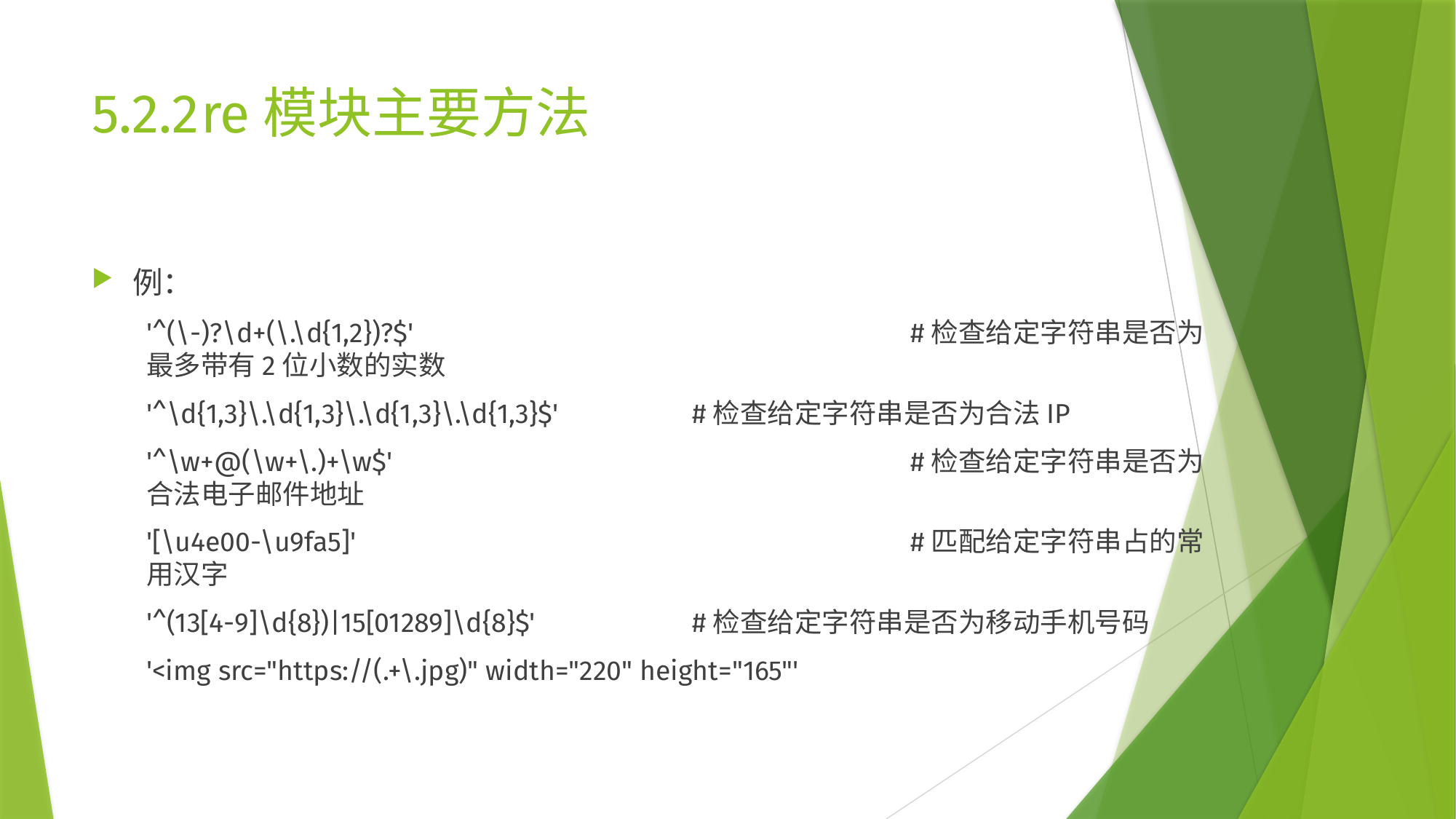

# 5.2.2	re模块主要方法
例：
'^(\-)?\d+(\.\d{1,2})?$'					#检查给定字符串是否为最多带有2位小数的实数
'^\d{1,3}\.\d{1,3}\.\d{1,3}\.\d{1,3}$'		#检查给定字符串是否为合法IP
'^\w+@(\w+\.)+\w$'					#检查给定字符串是否为合法电子邮件地址
'[\u4e00-\u9fa5]'						#匹配给定字符串占的常用汉字
'^(13[4-9]\d{8})|15[01289]\d{8}$'		#检查给定字符串是否为移动手机号码
'<img src="https://(.+\.jpg)" width="220" height="165"'